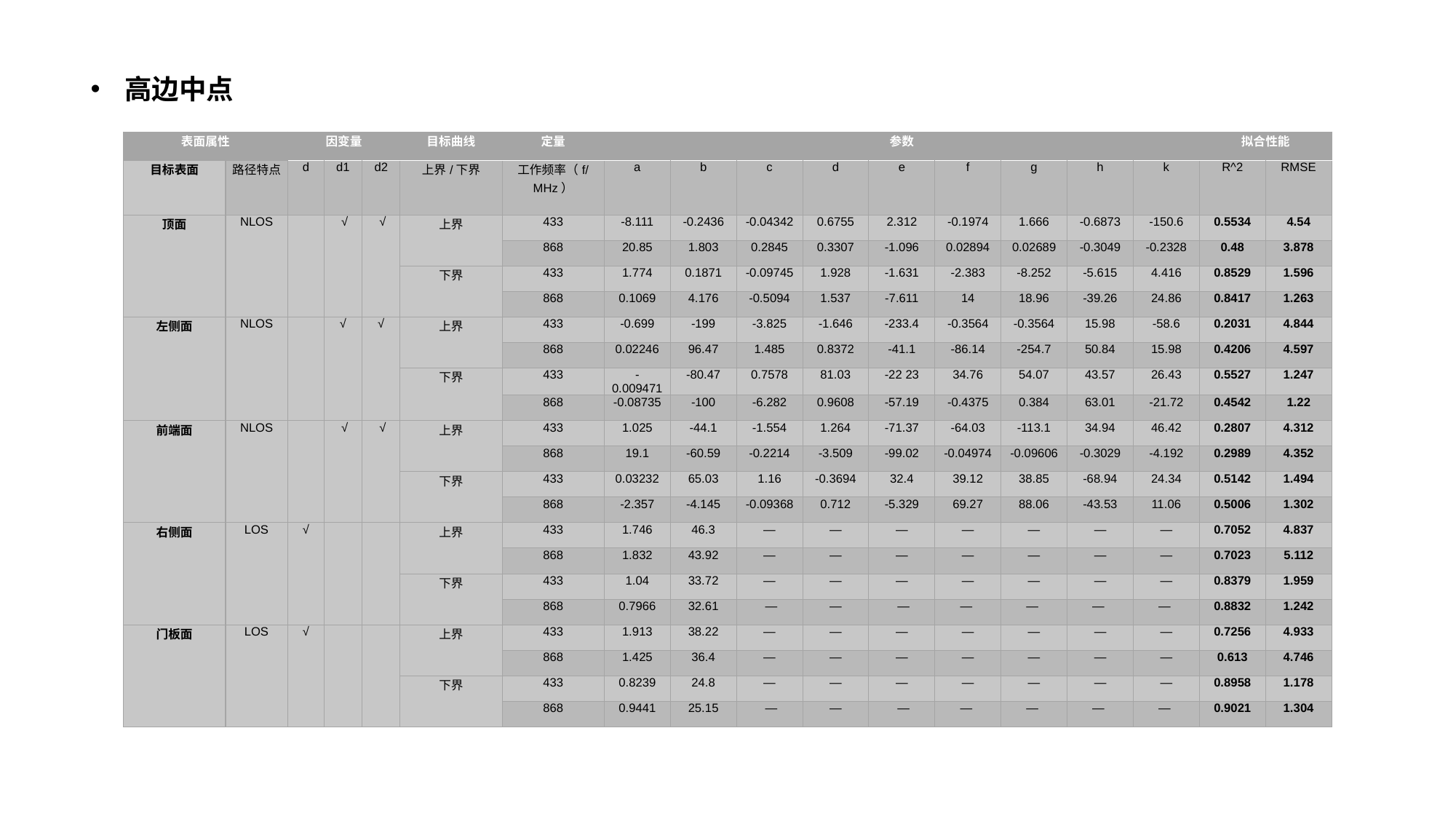

高边中点
| 表面属性 |  | 因变量 |  |  | 目标曲线 | 定量 | 参数 |  |  |  |  |  |  |  |  | 拟合性能 |  |
| --- | --- | --- | --- | --- | --- | --- | --- | --- | --- | --- | --- | --- | --- | --- | --- | --- | --- |
| 目标表面 | 路径特点 | d | d1 | d2 | 上界/下界 | 工作频率（f/MHz） | a | b | c | d | e | f | g | h | k | R^2 | RMSE |
| 顶面 | NLOS |  | √ | √ | 上界 | 433 | -8.111 | -0.2436 | -0.04342 | 0.6755 | 2.312 | -0.1974 | 1.666 | -0.6873 | -150.6 | 0.5534 | 4.54 |
|  |  |  |  |  |  | 868 | 20.85 | 1.803 | 0.2845 | 0.3307 | -1.096 | 0.02894 | 0.02689 | -0.3049 | -0.2328 | 0.48 | 3.878 |
|  |  |  |  |  | 下界 | 433 | 1.774 | 0.1871 | -0.09745 | 1.928 | -1.631 | -2.383 | -8.252 | -5.615 | 4.416 | 0.8529 | 1.596 |
|  |  |  |  |  |  | 868 | 0.1069 | 4.176 | -0.5094 | 1.537 | -7.611 | 14 | 18.96 | -39.26 | 24.86 | 0.8417 | 1.263 |
| 左侧面 | NLOS |  | √ | √ | 上界 | 433 | -0.699 | -199 | -3.825 | -1.646 | -233.4 | -0.3564 | -0.3564 | 15.98 | -58.6 | 0.2031 | 4.844 |
|  |  |  |  |  |  | 868 | 0.02246 | 96.47 | 1.485 | 0.8372 | -41.1 | -86.14 | -254.7 | 50.84 | 15.98 | 0.4206 | 4.597 |
|  |  |  |  |  | 下界 | 433 | -0.009471 | -80.47 | 0.7578 | 81.03 | -22 23 | 34.76 | 54.07 | 43.57 | 26.43 | 0.5527 | 1.247 |
|  |  |  |  |  |  | 868 | -0.08735 | -100 | -6.282 | 0.9608 | -57.19 | -0.4375 | 0.384 | 63.01 | -21.72 | 0.4542 | 1.22 |
| 前端面 | NLOS |  | √ | √ | 上界 | 433 | 1.025 | -44.1 | -1.554 | 1.264 | -71.37 | -64.03 | -113.1 | 34.94 | 46.42 | 0.2807 | 4.312 |
|  |  |  |  |  |  | 868 | 19.1 | -60.59 | -0.2214 | -3.509 | -99.02 | -0.04974 | -0.09606 | -0.3029 | -4.192 | 0.2989 | 4.352 |
|  |  |  |  |  | 下界 | 433 | 0.03232 | 65.03 | 1.16 | -0.3694 | 32.4 | 39.12 | 38.85 | -68.94 | 24.34 | 0.5142 | 1.494 |
|  |  |  |  |  |  | 868 | -2.357 | -4.145 | -0.09368 | 0.712 | -5.329 | 69.27 | 88.06 | -43.53 | 11.06 | 0.5006 | 1.302 |
| 右侧面 | LOS | √ |  |  | 上界 | 433 | 1.746 | 46.3 | — | — | — | — | — | — | — | 0.7052 | 4.837 |
|  |  |  |  |  |  | 868 | 1.832 | 43.92 | — | — | — | — | — | — | — | 0.7023 | 5.112 |
|  |  |  |  |  | 下界 | 433 | 1.04 | 33.72 | — | — | — | — | — | — | — | 0.8379 | 1.959 |
|  |  |  |  |  |  | 868 | 0.7966 | 32.61 | — | — | — | — | — | — | — | 0.8832 | 1.242 |
| 门板面 | LOS | √ |  |  | 上界 | 433 | 1.913 | 38.22 | — | — | — | — | — | — | — | 0.7256 | 4.933 |
|  |  |  |  |  |  | 868 | 1.425 | 36.4 | — | — | — | — | — | — | — | 0.613 | 4.746 |
|  |  |  |  |  | 下界 | 433 | 0.8239 | 24.8 | — | — | — | — | — | — | — | 0.8958 | 1.178 |
|  |  |  |  |  |  | 868 | 0.9441 | 25.15 | — | — | — | — | — | — | — | 0.9021 | 1.304 |